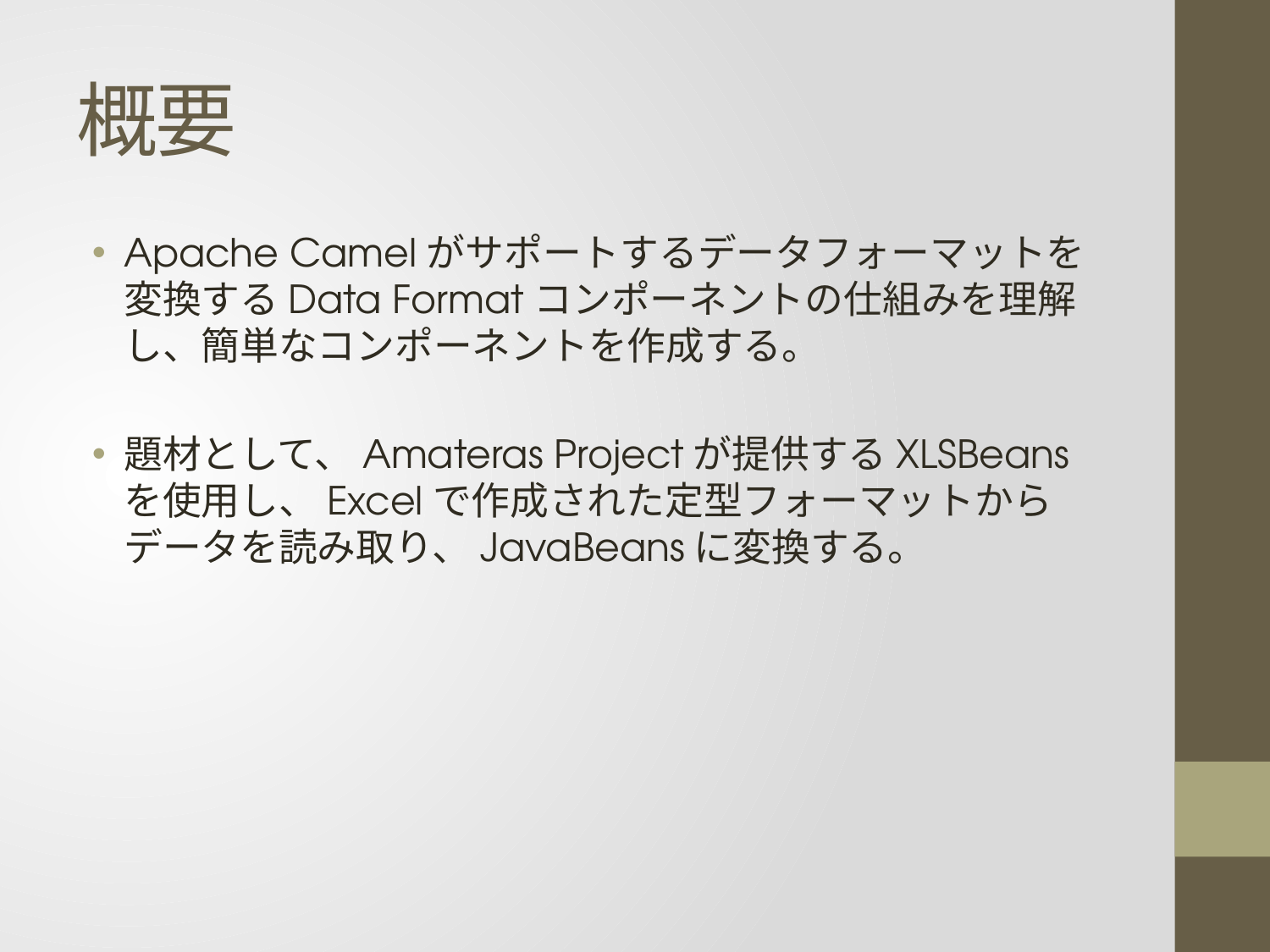

# 概要
Apache Camelがサポートするデータフォーマットを変換するData Formatコンポーネントの仕組みを理解し、簡単なコンポーネントを作成する。

題材として、Amateras Projectが提供するXLSBeansを使用し、Excelで作成された定型フォーマットからデータを読み取り、JavaBeansに変換する。